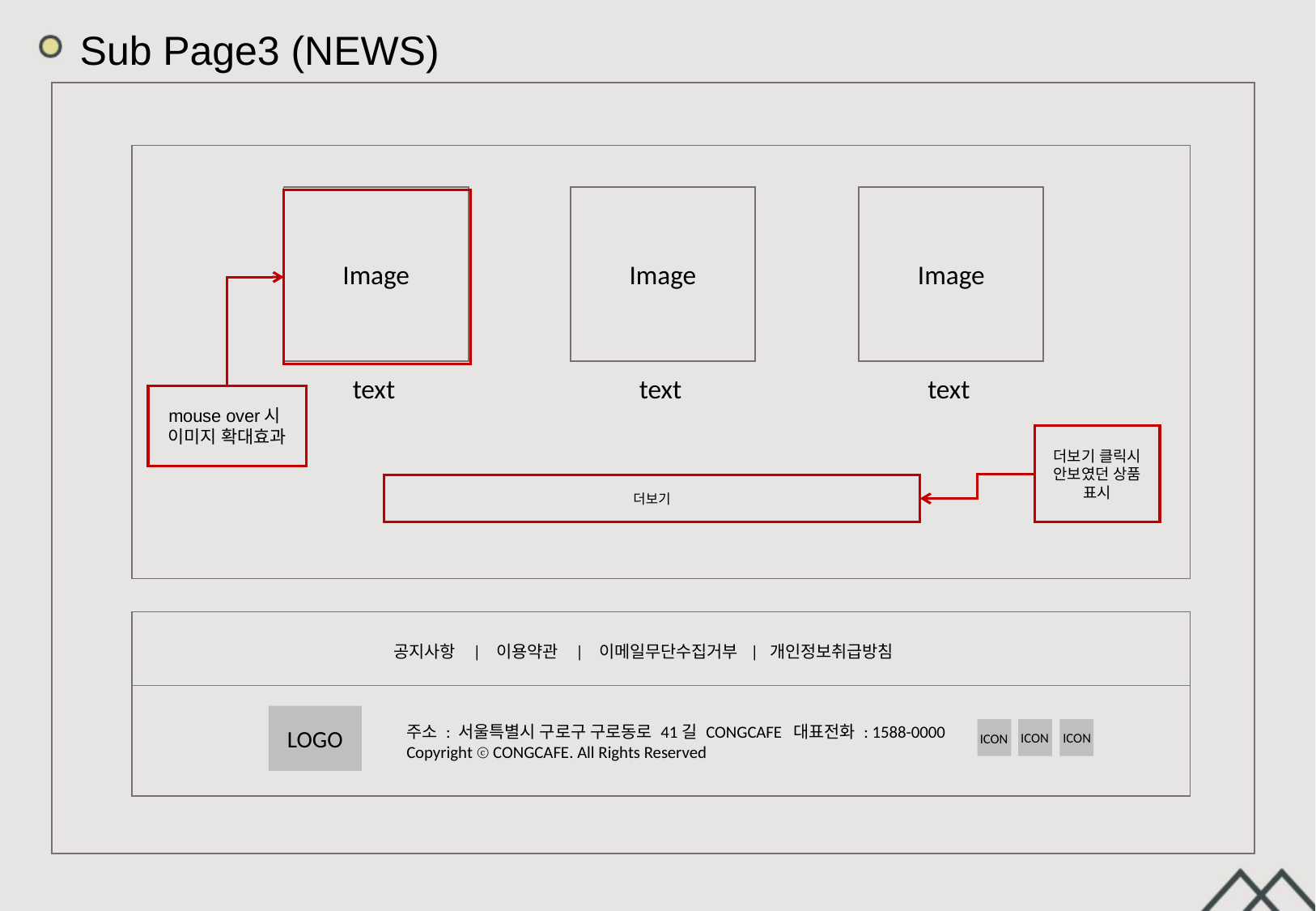

Sub Page3 (NEWS)

Image
Image
Image

text
text
text
mouse over시
이미지 확대효과
더보기 클릭시
안보였던 상품
표시

더보기

공지사항   |   이용약관   |   이메일무단수집거부  |  개인정보취급방침
LOGO
주소 : 서울특별시 구로구 구로동로 41길 CONGCAFE  대표전화 : 1588-0000
Copyright ⓒ CONGCAFE. All Rights Reserved

ICON
ICON
ICON